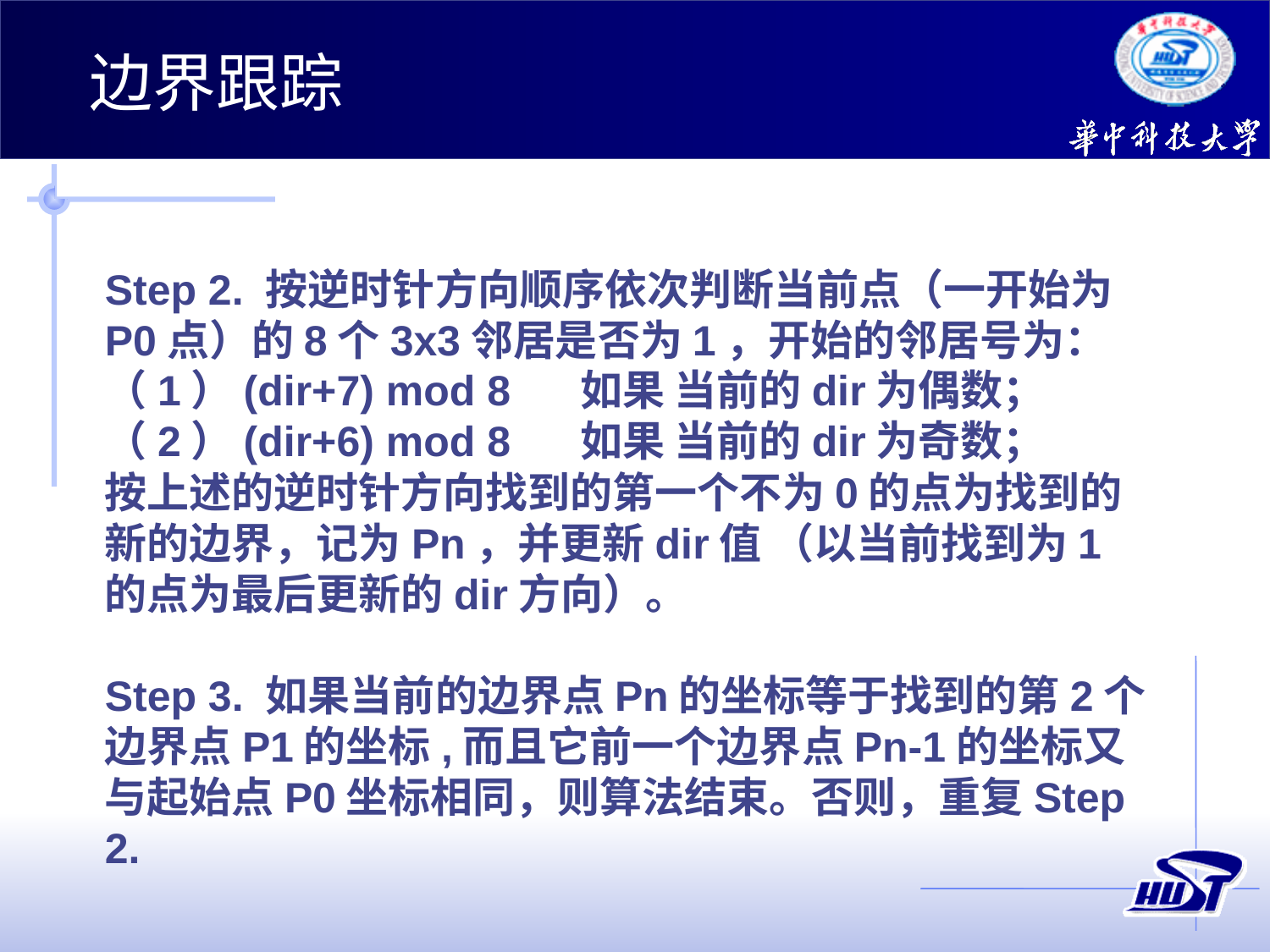

边界跟踪
Step 2. 按逆时针方向顺序依次判断当前点（一开始为P0点）的8个3x3邻居是否为1，开始的邻居号为：
（1）(dir+7) mod 8     如果 当前的dir为偶数；
（2）(dir+6) mod 8     如果 当前的dir为奇数；
按上述的逆时针方向找到的第一个不为0的点为找到的新的边界，记为Pn，并更新dir值 （以当前找到为1的点为最后更新的dir方向）。

Step 3. 如果当前的边界点Pn的坐标等于找到的第2个边界点P1的坐标,而且它前一个边界点Pn-1的坐标又与起始点P0坐标相同，则算法结束。否则，重复Step 2.